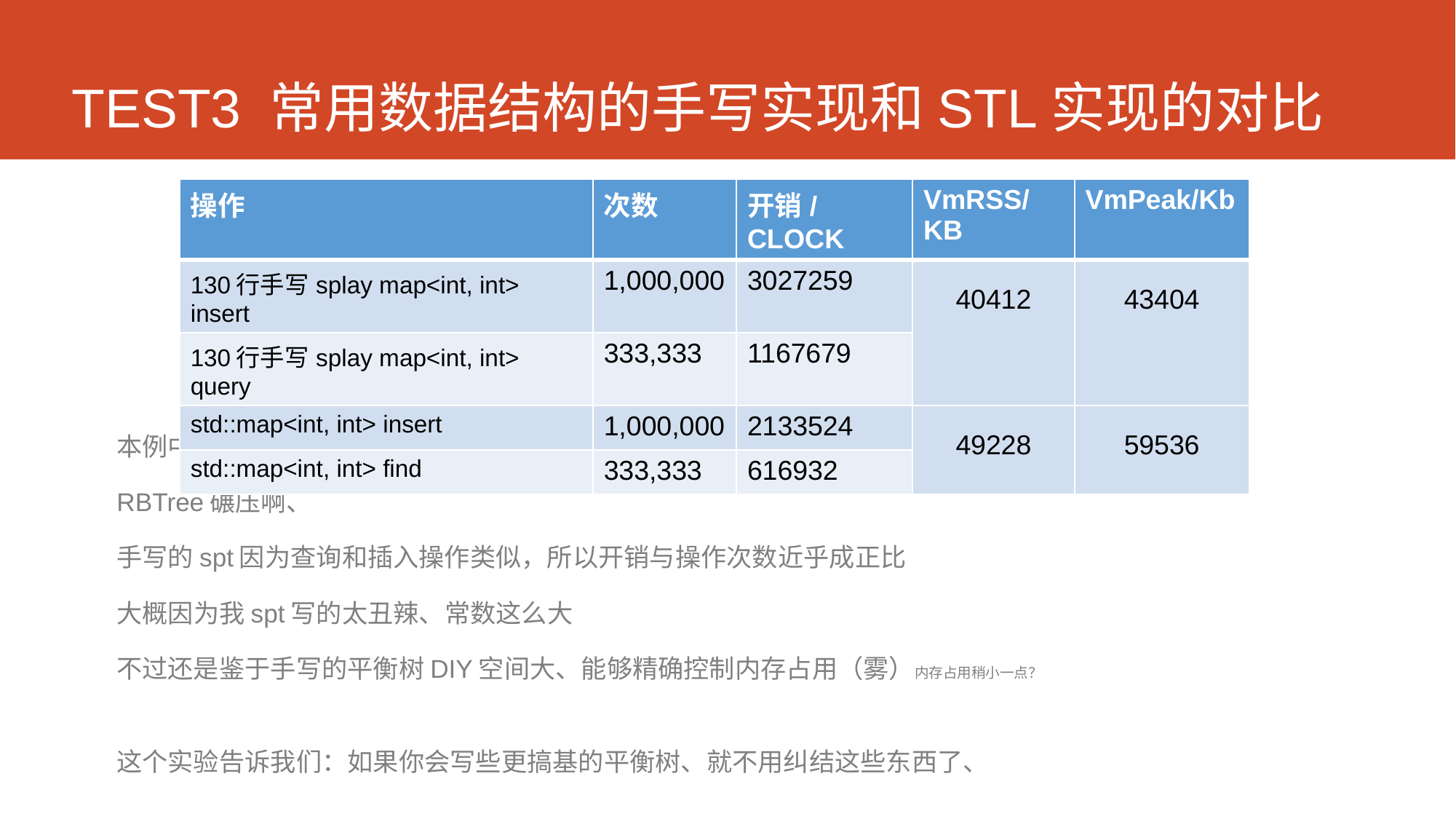

# TEST3 常用数据结构的手写实现和STL实现的对比
| 操作 | 次数 | 开销/CLOCK | VmRSS/KB | VmPeak/Kb |
| --- | --- | --- | --- | --- |
| 130行手写splay map<int, int> insert | 1,000,000 | 3027259 | 40412 | 43404 |
| 130行手写splay map<int, int> query | 333,333 | 1167679 |  |  |
| std::map<int, int> insert | 1,000,000 | 2133524 | 49228 | 59536 |
| std::map<int, int> find | 333,333 | 616932 |  |  |
本例中开销包括读入时间，内存测量保证较精确
RBTree碾压啊、
手写的spt因为查询和插入操作类似，所以开销与操作次数近乎成正比
大概因为我spt写的太丑辣、常数这么大
不过还是鉴于手写的平衡树DIY空间大、能够精确控制内存占用（雾）内存占用稍小一点？

这个实验告诉我们：如果你会写些更搞基的平衡树、就不用纠结这些东西了、